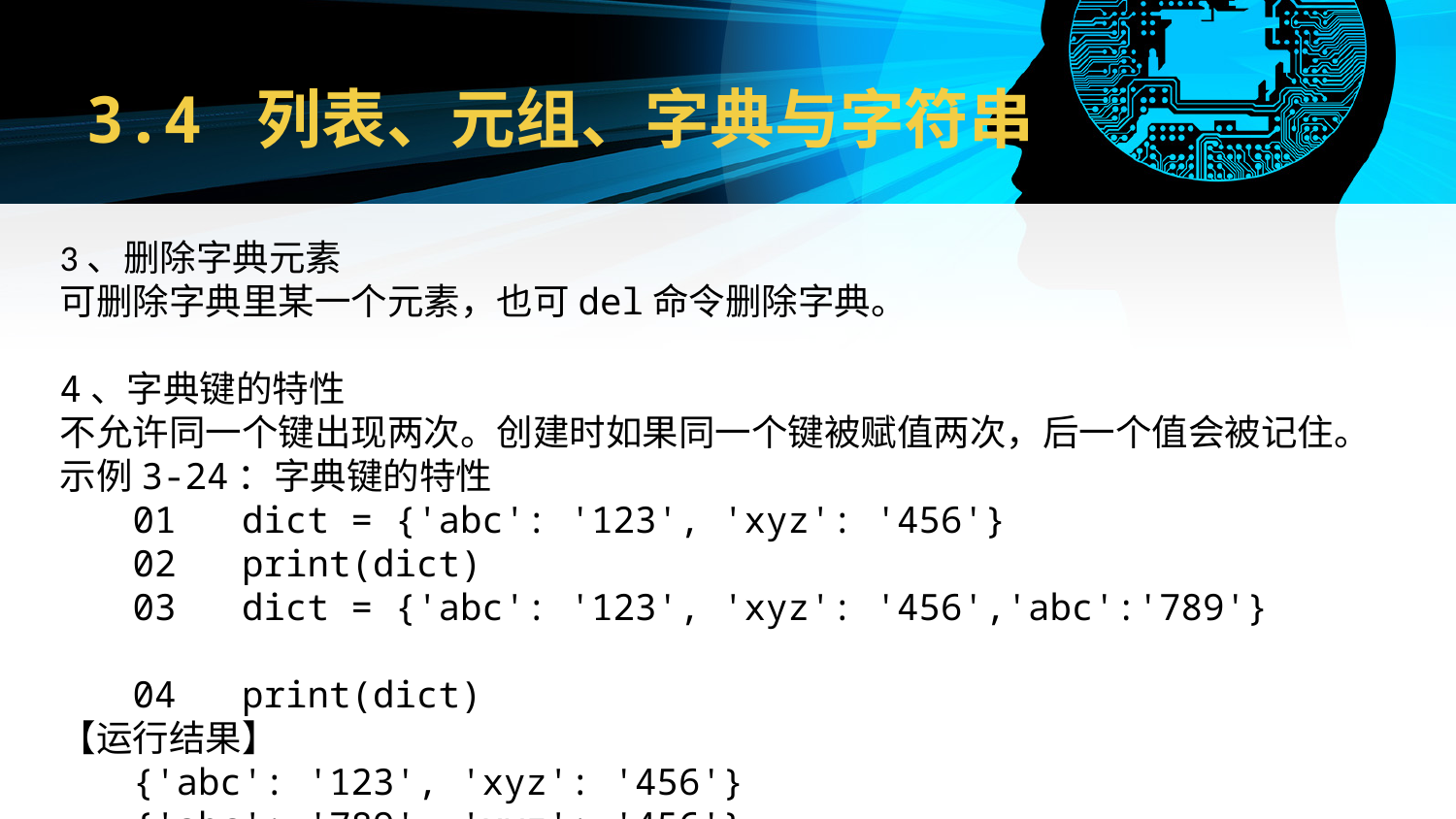

# 3.4 列表、元组、字典与字符串
3、删除字典元素
可删除字典里某一个元素，也可del命令删除字典。

4、字典键的特性
不允许同一个键出现两次。创建时如果同一个键被赋值两次，后一个值会被记住。
示例3-24：字典键的特性
01   dict = {'abc': '123', 'xyz': '456'}
02   print(dict)
03   dict = {'abc': '123', 'xyz': '456','abc':'789'}
04   print(dict)
【运行结果】
{'abc': '123', 'xyz': '456'}
{'abc': '789', 'xyz': '456'}